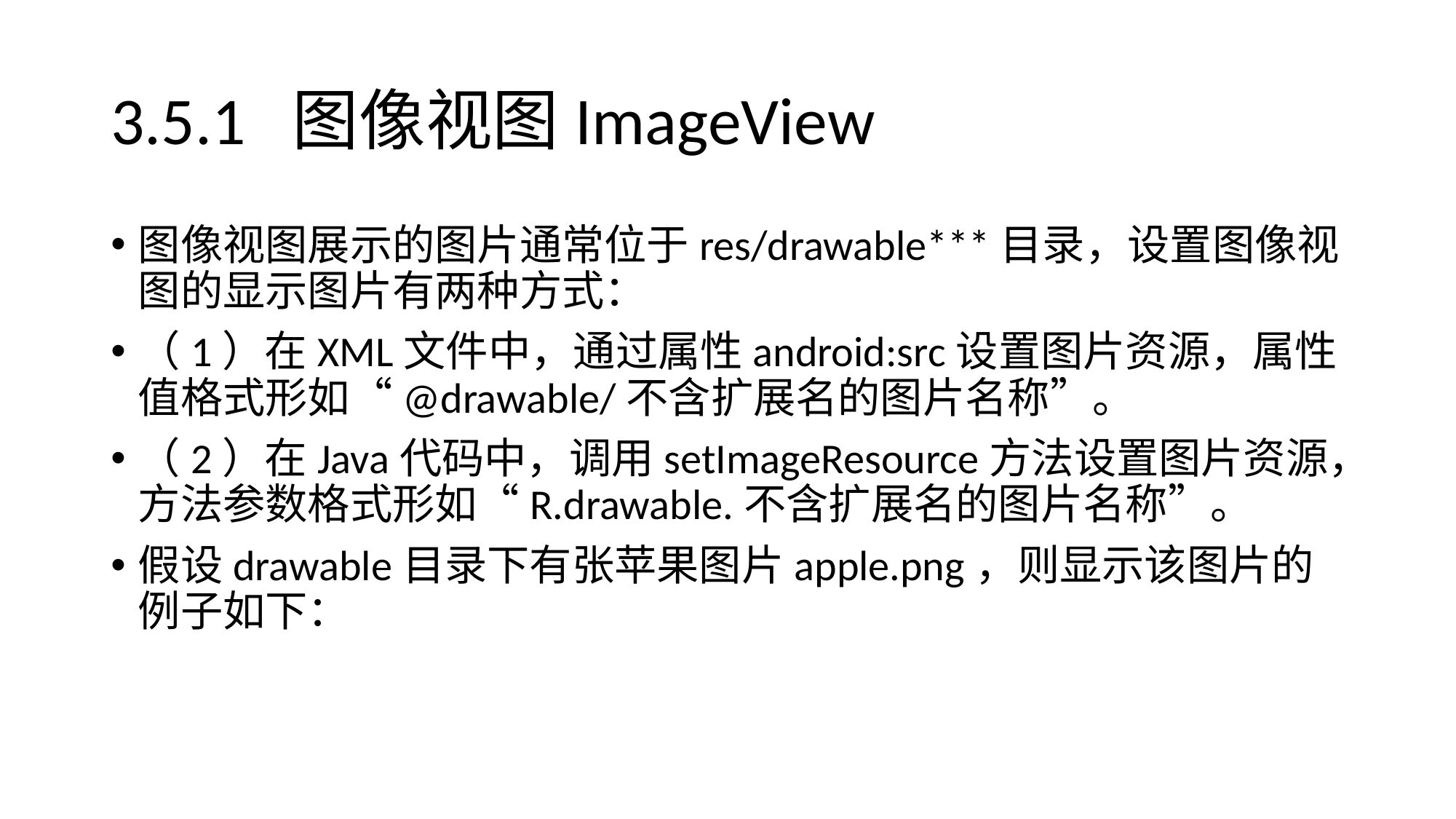

# 3.5.1  图像视图ImageView
图像视图展示的图片通常位于res/drawable***目录，设置图像视图的显示图片有两种方式：
（1）在XML文件中，通过属性android:src设置图片资源，属性值格式形如“@drawable/不含扩展名的图片名称”。
（2）在Java代码中，调用setImageResource方法设置图片资源，方法参数格式形如“R.drawable.不含扩展名的图片名称”。
假设drawable目录下有张苹果图片apple.png，则显示该图片的例子如下：